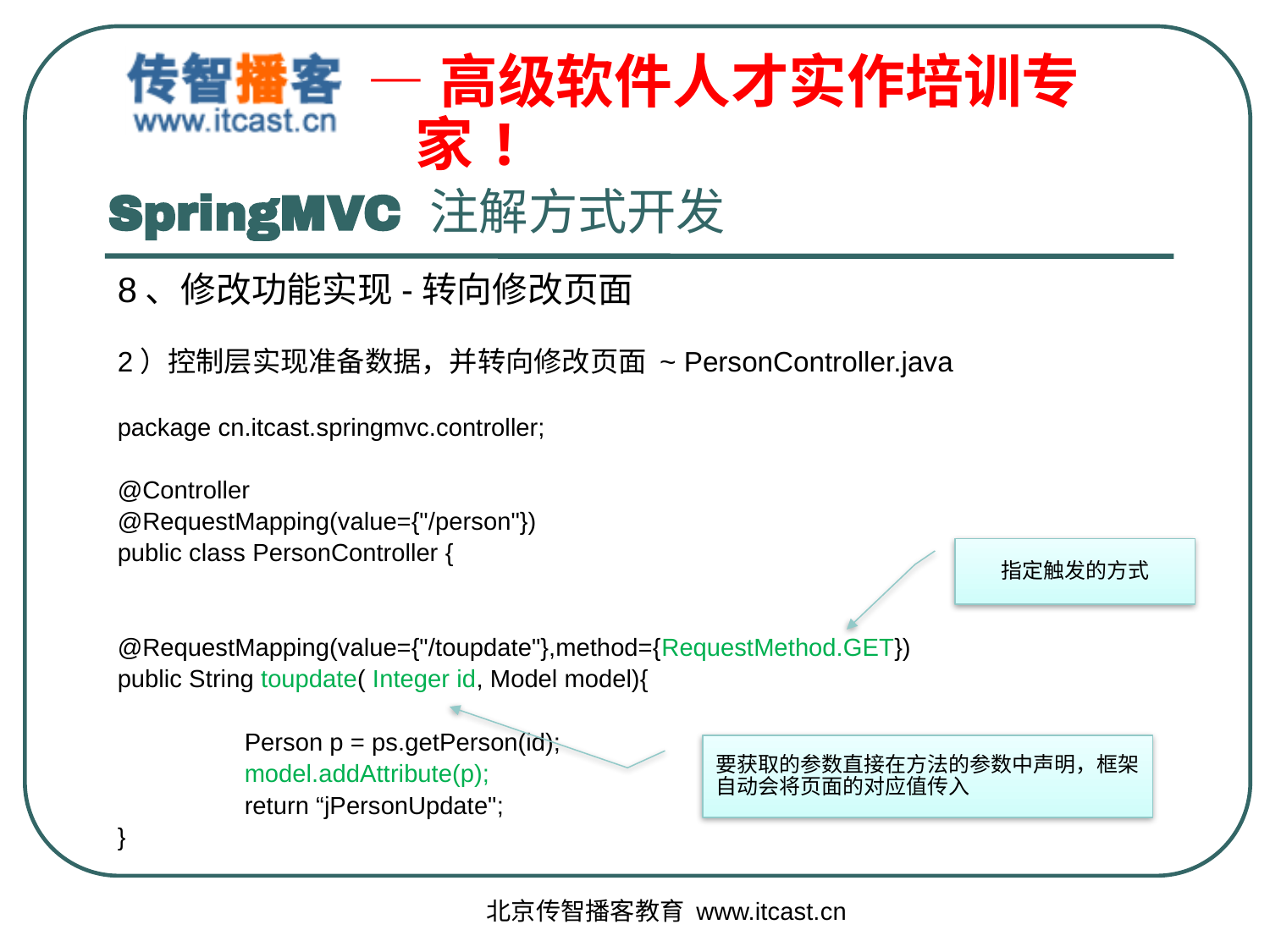

# SpringMVC 注解方式开发
8、修改功能实现-转向修改页面

2）控制层实现准备数据，并转向修改页面 ~ PersonController.java

package cn.itcast.springmvc.controller;

@Controller
@RequestMapping(value={"/person"})
public class PersonController {

@RequestMapping(value={"/toupdate"},method={RequestMethod.GET})
public String toupdate( Integer id, Model model){

	Person p = ps.getPerson(id);
	model.addAttribute(p);
	return “jPersonUpdate";
}
指定触发的方式
要获取的参数直接在方法的参数中声明，框架自动会将页面的对应值传入
北京传智播客教育 www.itcast.cn